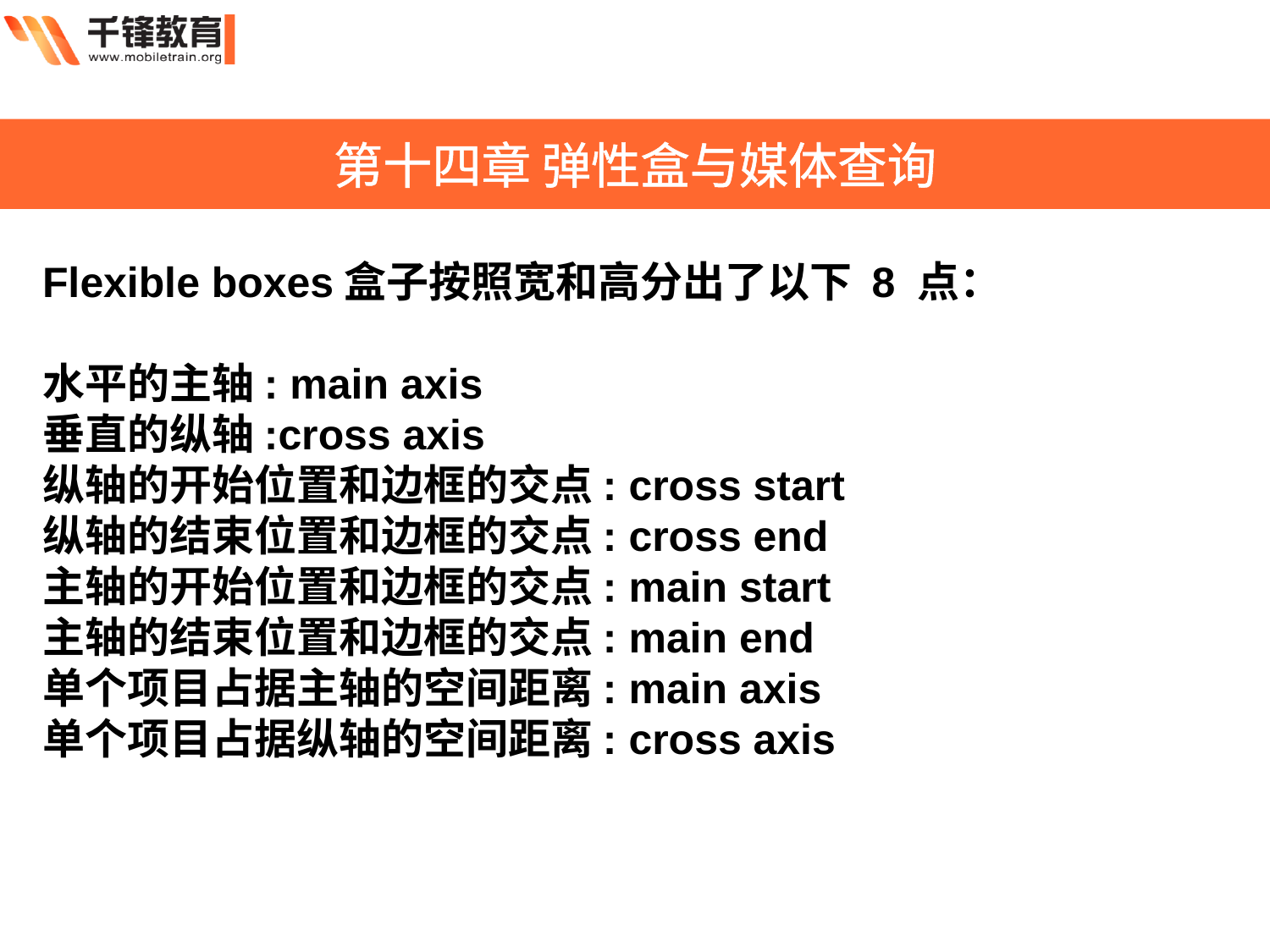

第十四章 弹性盒与媒体查询

Flexible boxes盒子按照宽和高分出了以下 8 点：

水平的主轴: main axis
垂直的纵轴:cross axis
纵轴的开始位置和边框的交点: cross start
纵轴的结束位置和边框的交点: cross end
主轴的开始位置和边框的交点: main start
主轴的结束位置和边框的交点: main end
单个项目占据主轴的空间距离: main axis
单个项目占据纵轴的空间距离: cross axis